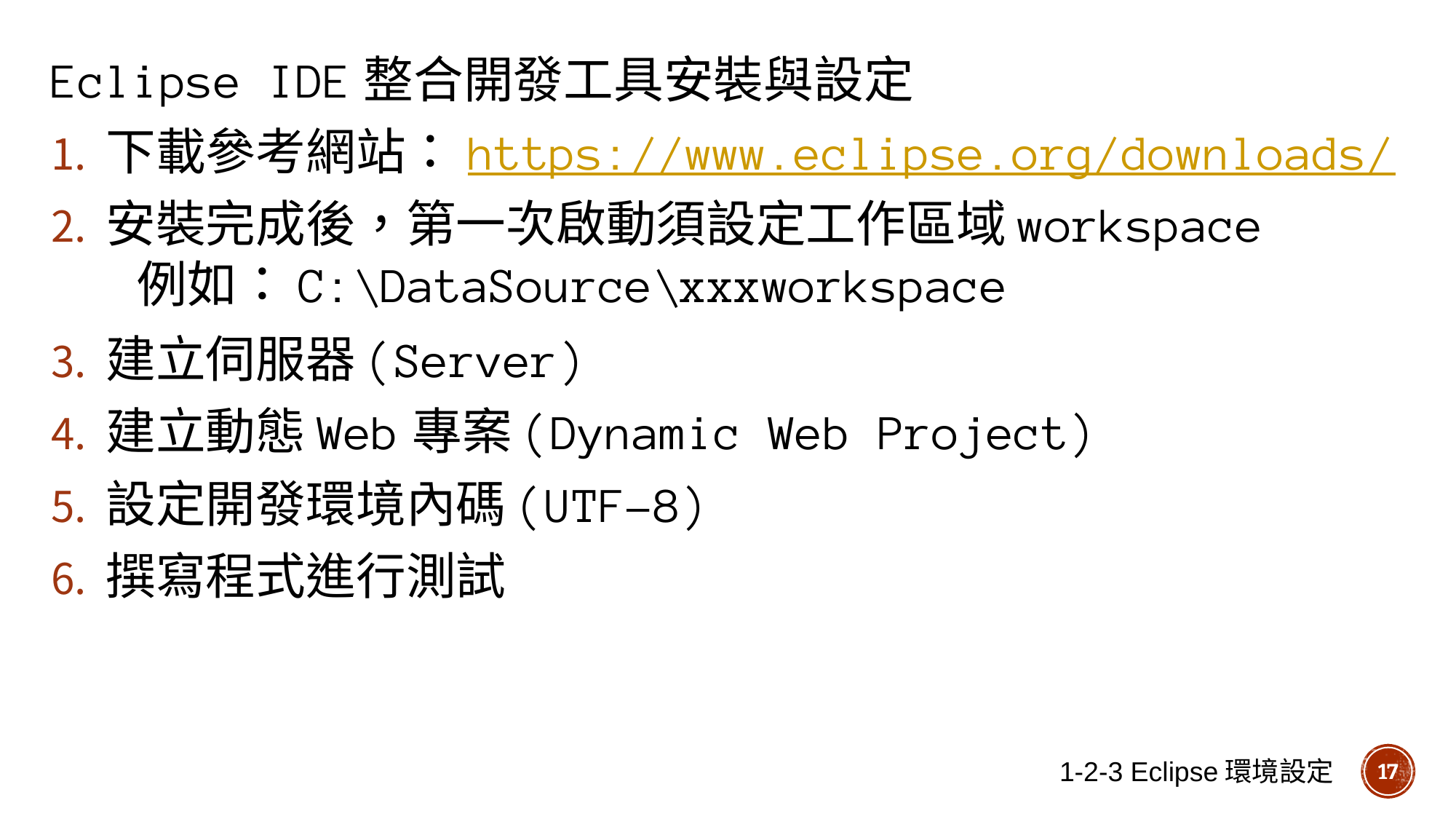

Eclipse IDE整合開發工具安裝與設定
下載參考網站：https://www.eclipse.org/downloads/
安裝完成後，第一次啟動須設定工作區域workspace
例如：C:\DataSource\xxxworkspace
建立伺服器(Server)
建立動態Web專案(Dynamic Web Project)
設定開發環境內碼(UTF-8)
撰寫程式進行測試

1-2-3 Eclipse環境設定
17